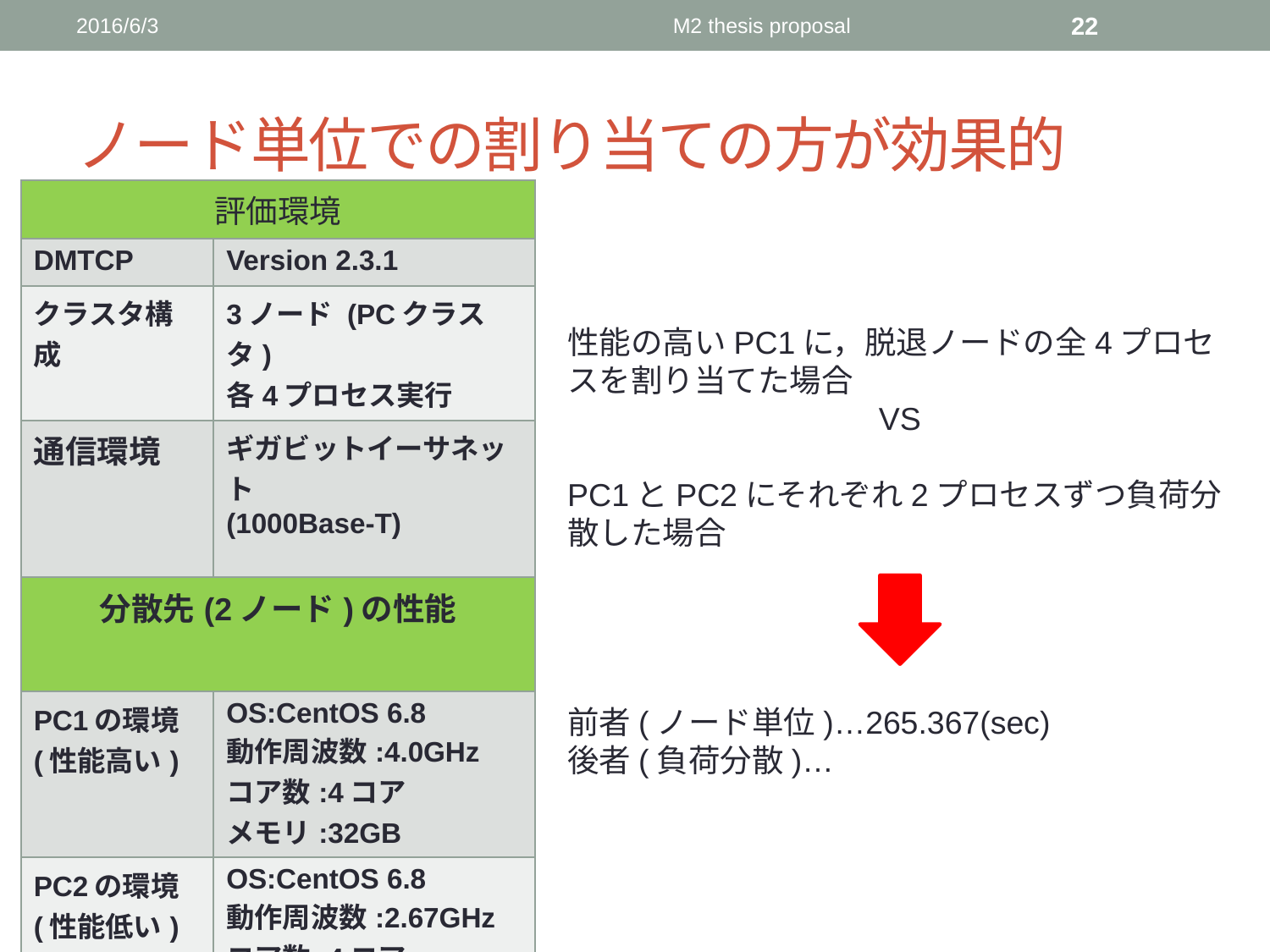

2016/6/3
M2 thesis proposal
22
# ノード単位での割り当ての方が効果的
| 評価環境 |  |
| --- | --- |
| DMTCP | Version 2.3.1 |
| クラスタ構成 | 3ノード (PCクラスタ) 各4プロセス実行 |
| 通信環境 | ギガビットイーサネット (1000Base-T) |
| 分散先(2ノード)の性能 |  |
| PC1の環境(性能高い) | OS:CentOS 6.8 動作周波数:4.0GHz コア数:4コア メモリ:32GB |
| PC2の環境 (性能低い) | OS:CentOS 6.8 動作周波数:2.67GHz コア数:4コア メモリ:12GB |
性能の高いPC1に，脱退ノードの全4プロセスを割り当てた場合
VS

PC1とPC2にそれぞれ2プロセスずつ負荷分散した場合

前者(ノード単位)…265.367(sec)
後者(負荷分散)…